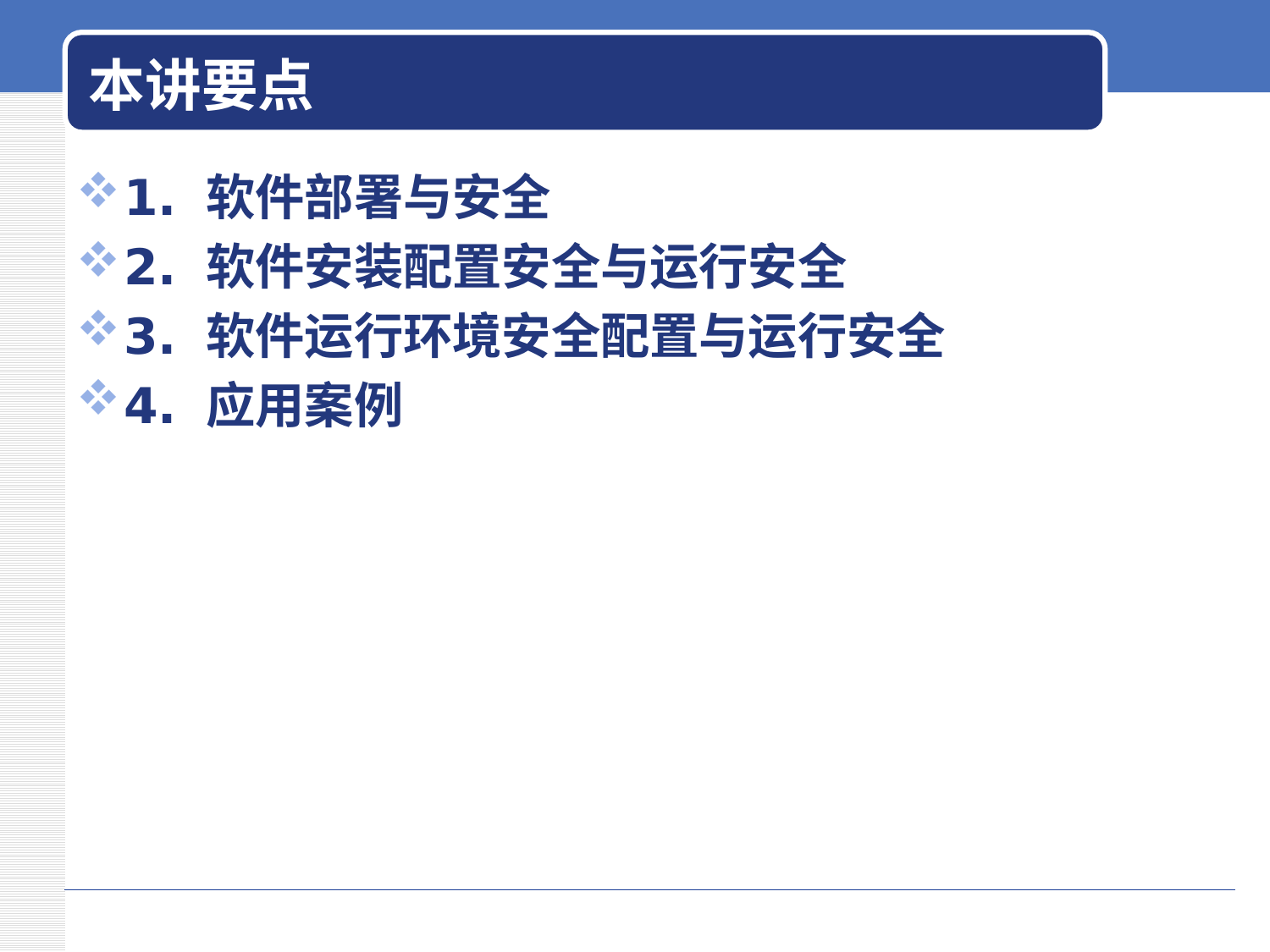

# 本讲要点
1. 软件部署与安全
2. 软件安装配置安全与运行安全
3. 软件运行环境安全配置与运行安全
4. 应用案例